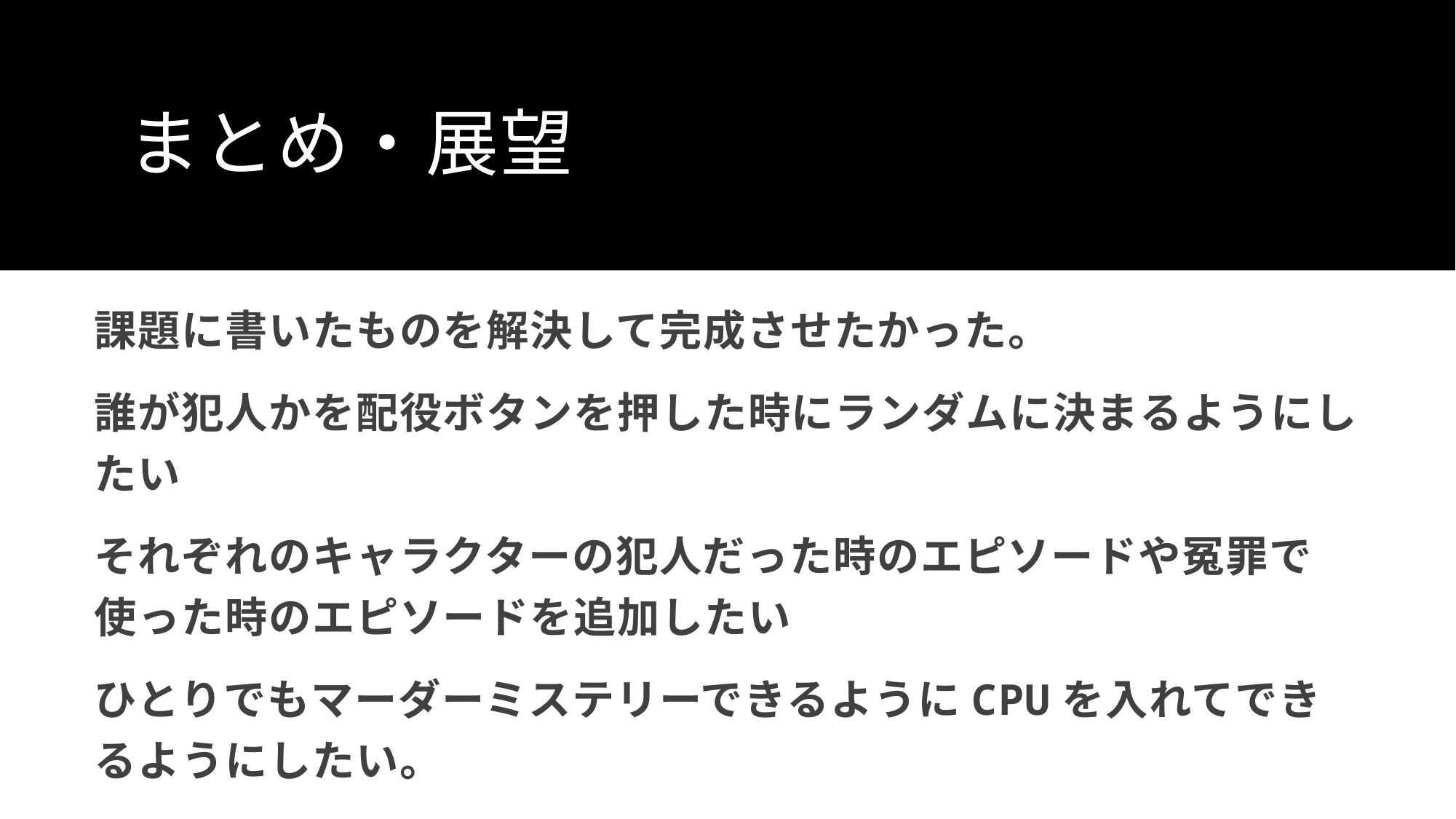

# まとめ・展望
課題に書いたものを解決して完成させたかった。
誰が犯人かを配役ボタンを押した時にランダムに決まるようにしたい
それぞれのキャラクターの犯人だった時のエピソードや冤罪で使った時のエピソードを追加したい
ひとりでもマーダーミステリーできるようにCPUを入れてできるようにしたい。